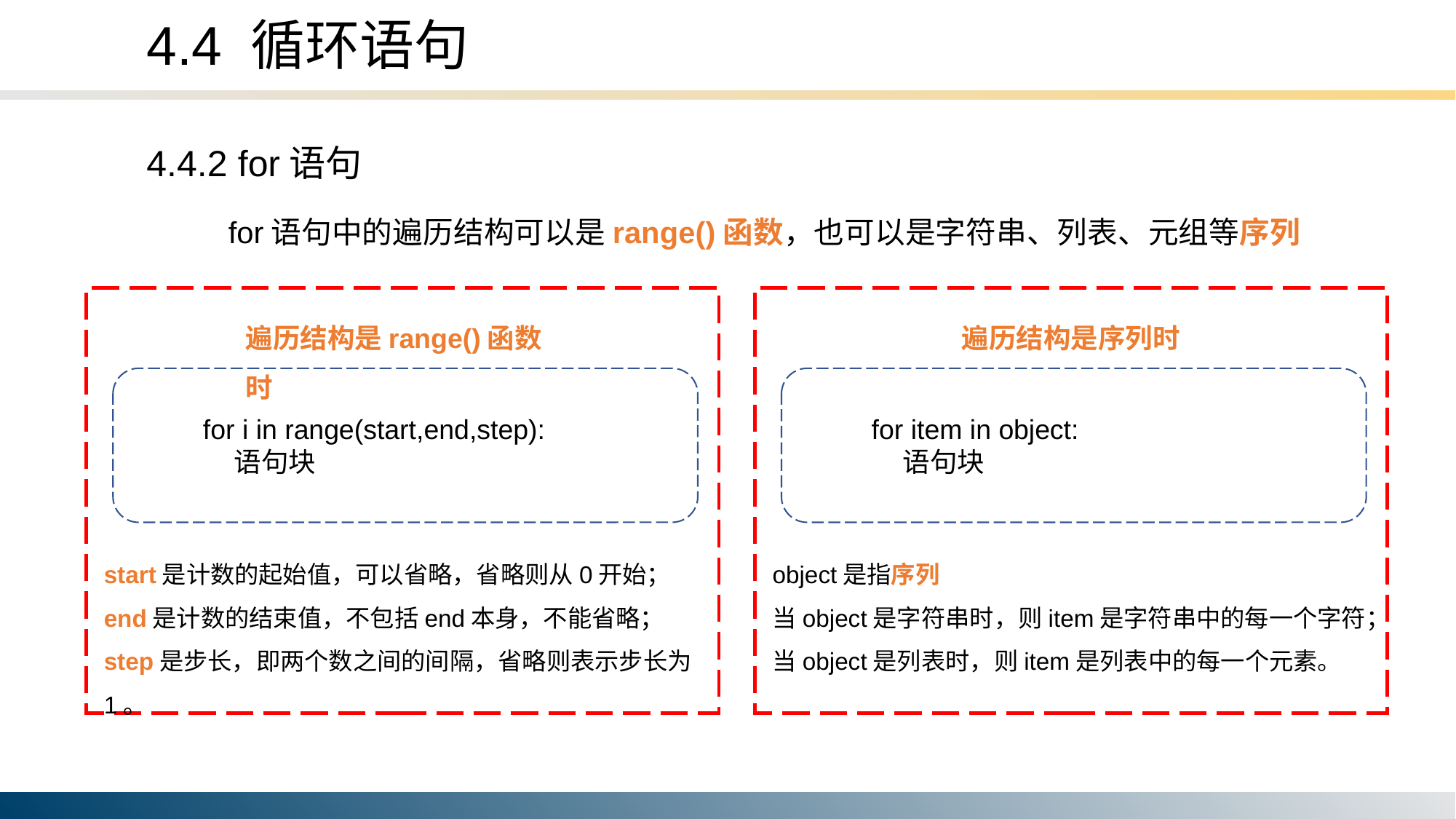

4.4 循环语句
4.4.2 for语句
for语句中的遍历结构可以是range()函数，也可以是字符串、列表、元组等序列

遍历结构是range()函数时
遍历结构是序列时

for i in range(start,end,step):
    语句块
for item in object:
    语句块
start是计数的起始值，可以省略，省略则从0开始；
end是计数的结束值，不包括end本身，不能省略；
step是步长，即两个数之间的间隔，省略则表示步长为1。
object是指序列
当object是字符串时，则item是字符串中的每一个字符；当object是列表时，则item是列表中的每一个元素。